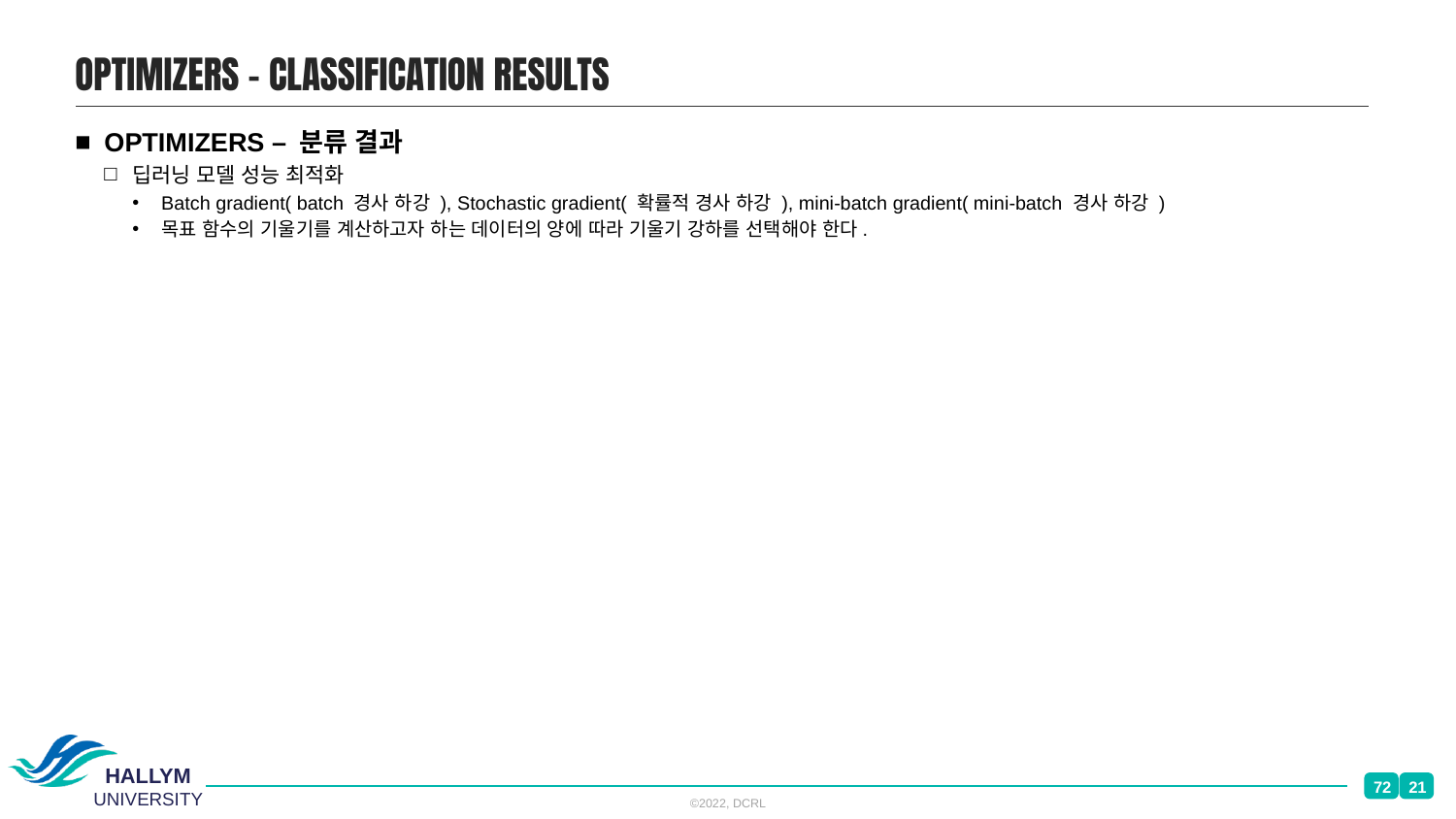

# OPTIMIZERS – CLASSIFICATION RESULTS
OPTIMIZERS – 분류 결과
딥러닝 모델 성능 최적화
Batch gradient( batch 경사 하강 ), Stochastic gradient( 확률적 경사 하강 ), mini-batch gradient( mini-batch 경사 하강 )
목표 함수의 기울기를 계산하고자 하는 데이터의 양에 따라 기울기 강하를 선택해야 한다.